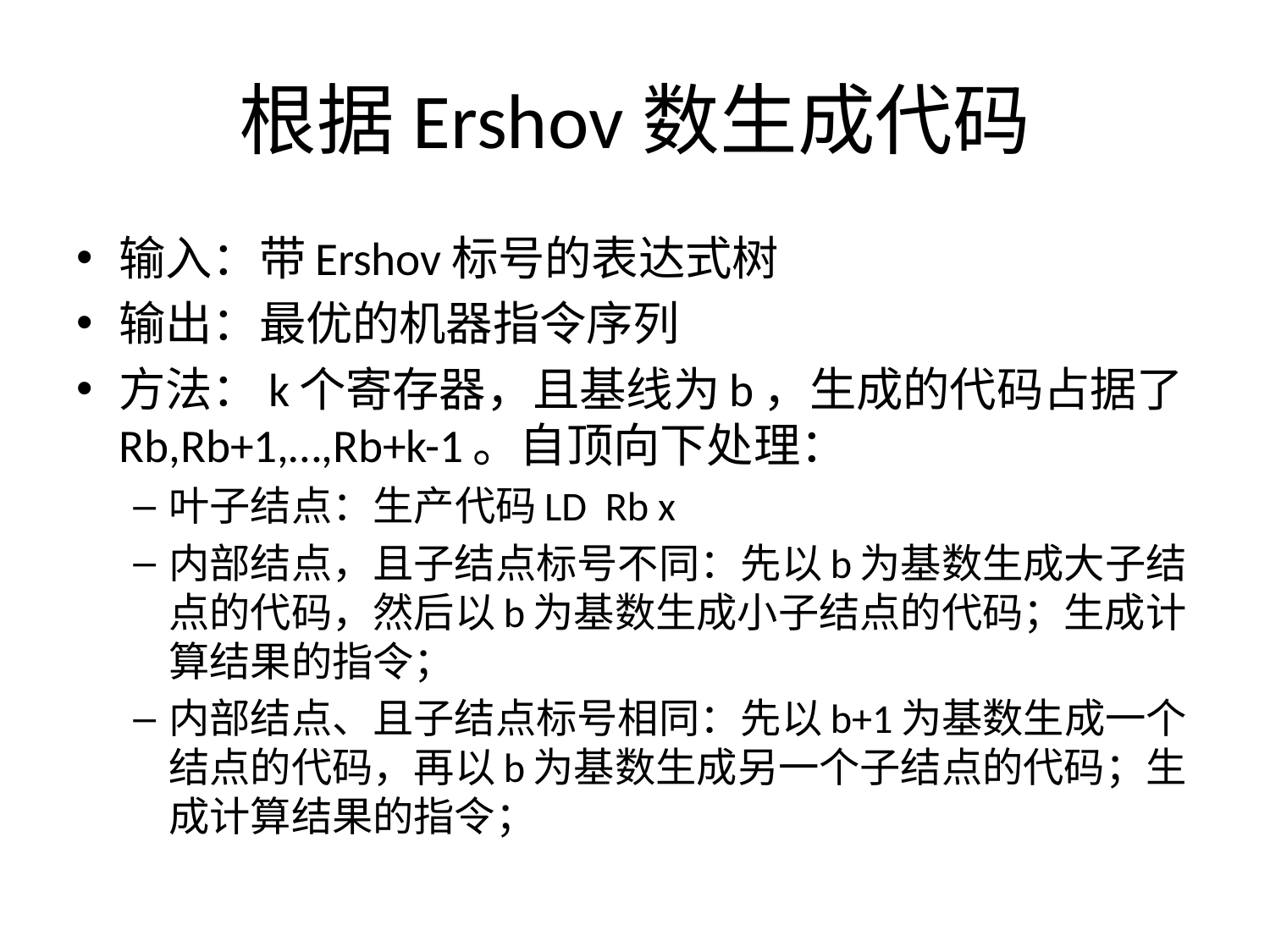

# 根据Ershov数生成代码
输入：带Ershov标号的表达式树
输出：最优的机器指令序列
方法：k个寄存器，且基线为b，生成的代码占据了Rb,Rb+1,…,Rb+k-1。自顶向下处理：
叶子结点：生产代码LD  Rb x
内部结点，且子结点标号不同：先以b为基数生成大子结点的代码，然后以b为基数生成小子结点的代码；生成计算结果的指令；
内部结点、且子结点标号相同：先以b+1为基数生成一个结点的代码，再以b为基数生成另一个子结点的代码；生成计算结果的指令；